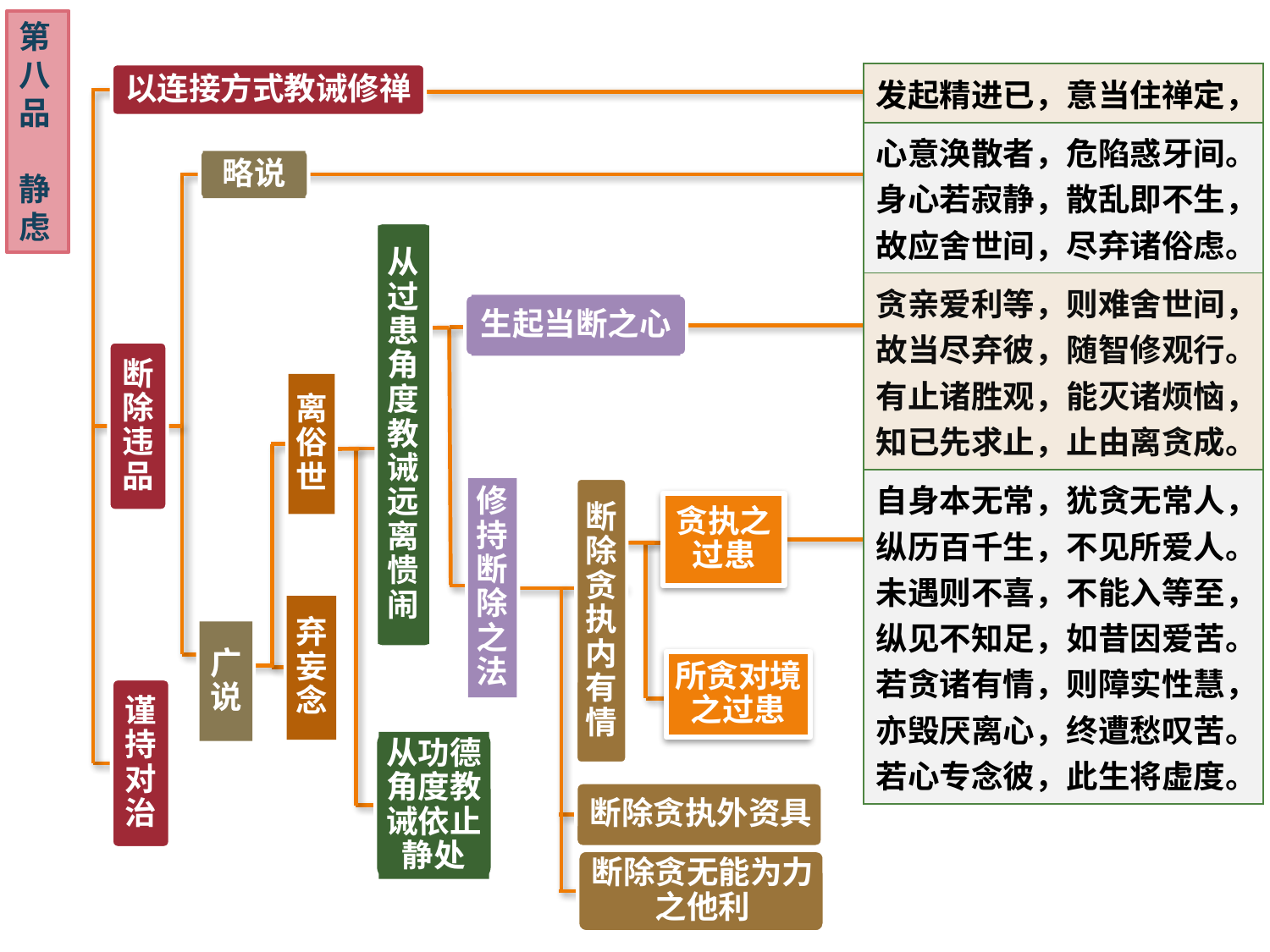

第八品

静虑

以连接方式教诫修禅
| 发起精进已，意当住禅定， |
| --- |
| 心意涣散者，危陷惑牙间。身心若寂静，散乱即不生，故应舍世间，尽弃诸俗虑。 |
| 贪亲爱利等，则难舍世间，故当尽弃彼，随智修观行。有止诸胜观，能灭诸烦恼，知已先求止，止由离贪成。 |
| 自身本无常，犹贪无常人，纵历百千生，不见所爱人。未遇则不喜，不能入等至，纵见不知足，如昔因爱苦。若贪诸有情，则障实性慧，亦毁厌离心，终遭愁叹苦。若心专念彼，此生将虚度。 |

略说

从过患角度教诫远离愦闹
生起当断之心

断除违品

离俗世
修持断除之法

断除贪执内有情
贪执之过患

弃妄念

广说
所贪对境之过患

谨持对治

从功德角度教诫依止静处

断除贪执外资具

断除贪无能为力之他利